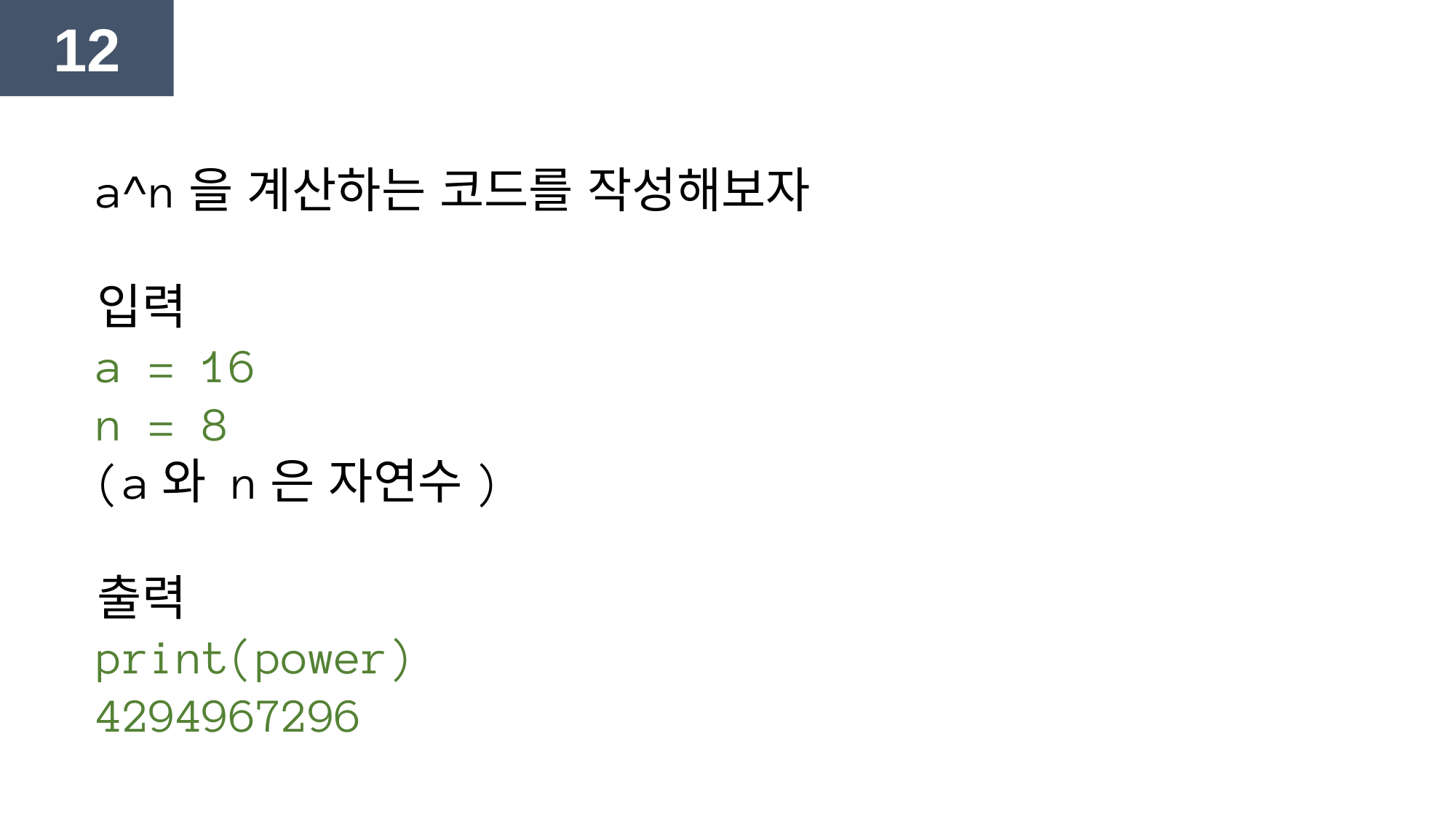

12
a^n을 계산하는 코드를 작성해보자

입력
a = 16
n = 8
(a와 n은 자연수)

출력
print(power)
4294967296